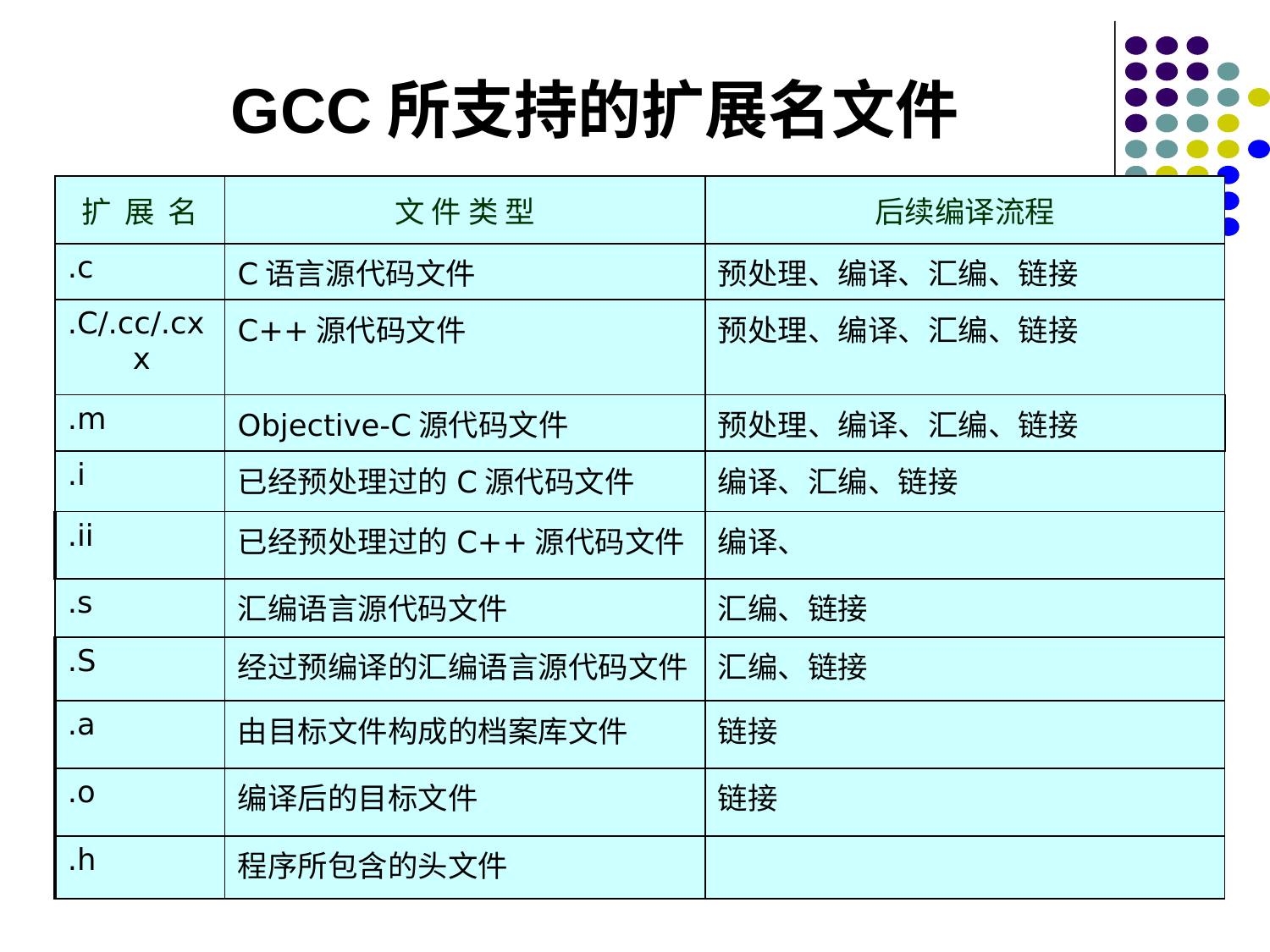

GCC所支持的扩展名文件
| 扩 展 名 | 文 件 类 型 | 后续编译流程 |
| --- | --- | --- |
| .c | C语言源代码文件 | 预处理、编译、汇编、链接 |
| .C/.cc/.cxx | C++源代码文件 | 预处理、编译、汇编、链接 |
| .m | Objective-C源代码文件 | 预处理、编译、汇编、链接 |
| .i | 已经预处理过的C源代码文件 | 编译、汇编、链接 |
| .ii | 已经预处理过的C++源代码文件 | 编译、 |
| .s | 汇编语言源代码文件 | 汇编、链接 |
| .S | 经过预编译的汇编语言源代码文件 | 汇编、链接 |
| .a | 由目标文件构成的档案库文件 | 链接 |
| .o | 编译后的目标文件 | 链接 |
| .h | 程序所包含的头文件 |  |